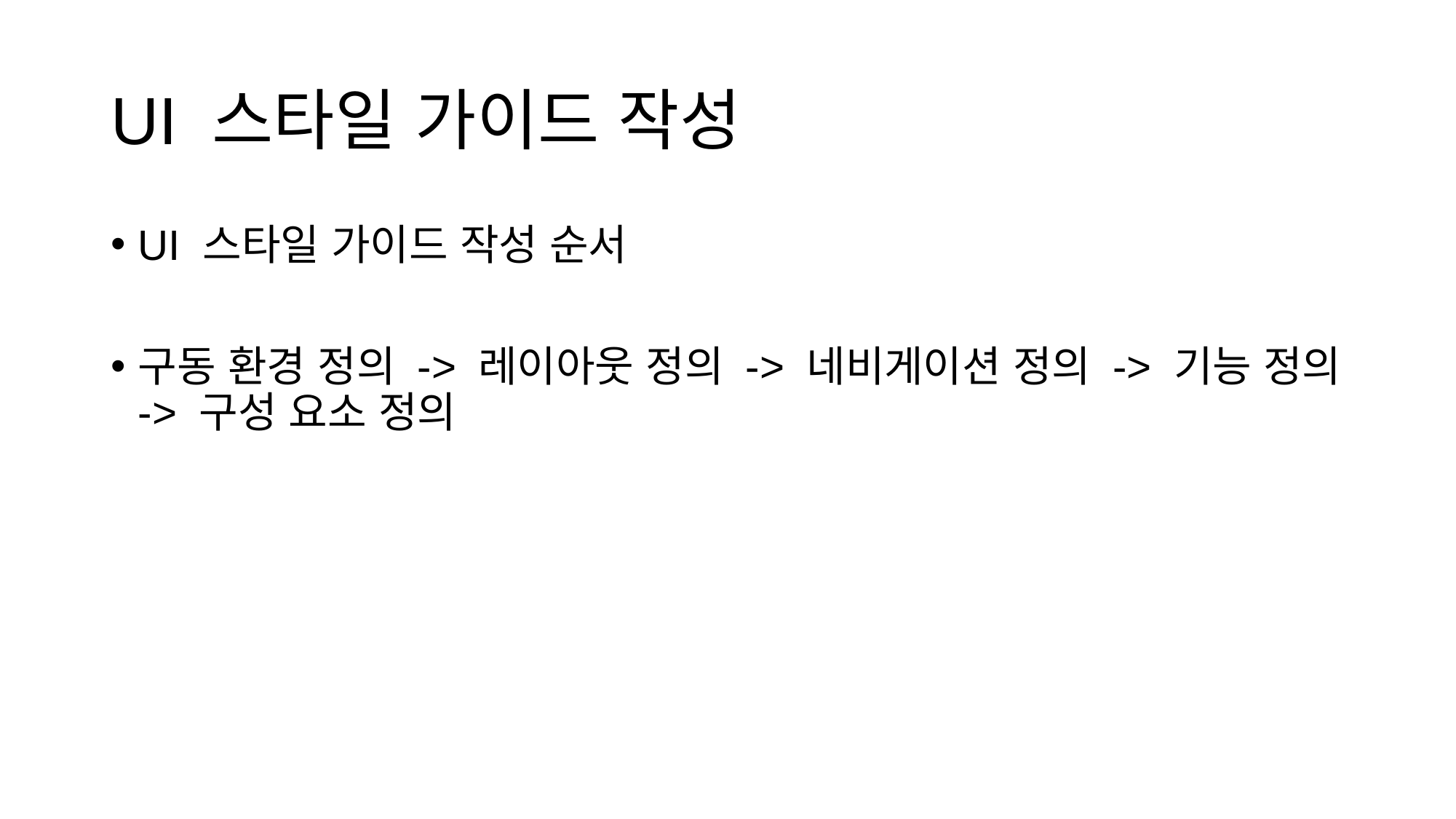

# UI 스타일 가이드 작성
UI 스타일 가이드 작성 순서

구동 환경 정의 -> 레이아웃 정의 -> 네비게이션 정의 -> 기능 정의 -> 구성 요소 정의